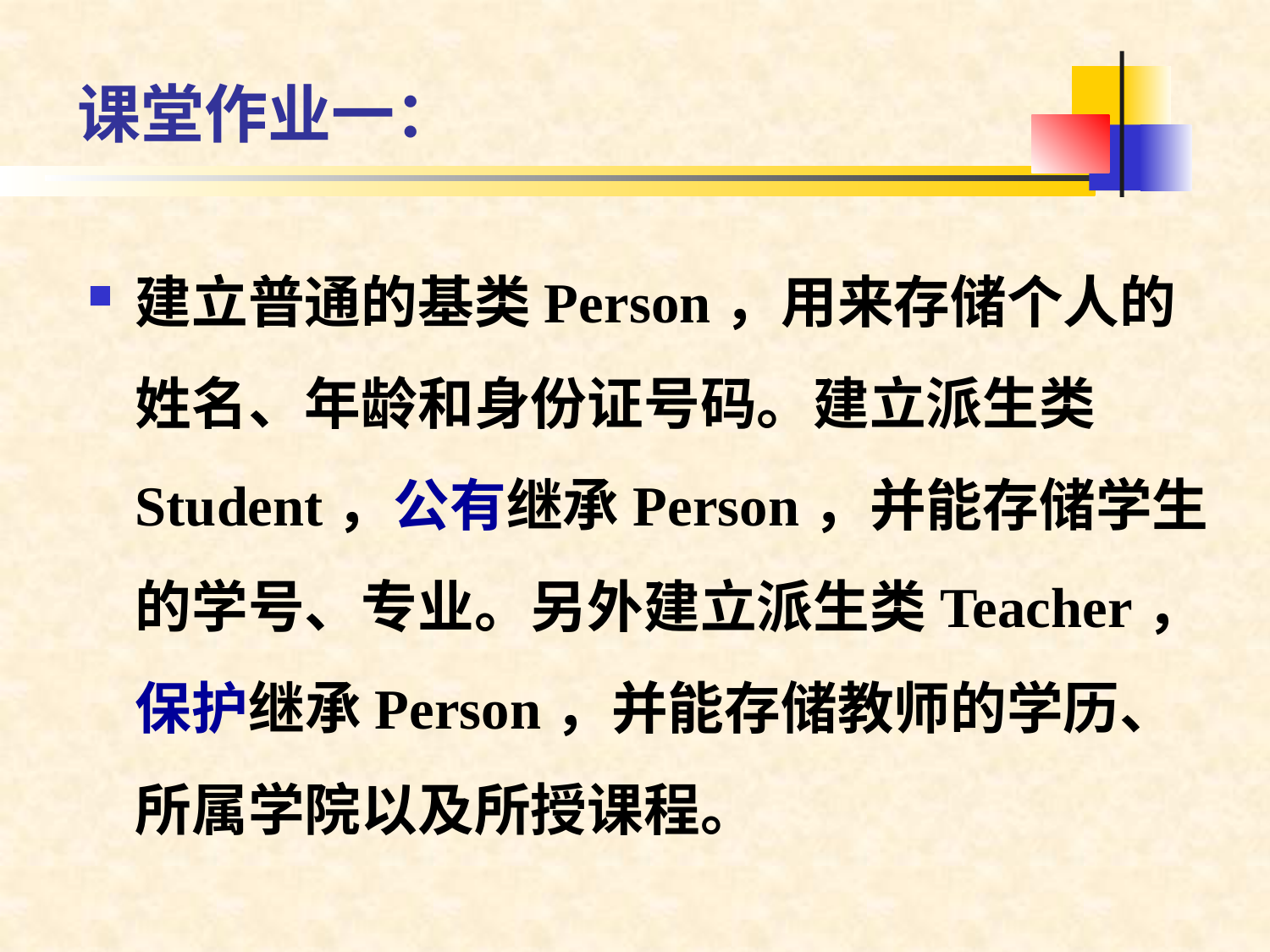

# 课堂作业一：
建立普通的基类Person，用来存储个人的姓名、年龄和身份证号码。建立派生类Student，公有继承Person，并能存储学生的学号、专业。另外建立派生类Teacher，保护继承Person，并能存储教师的学历、所属学院以及所授课程。